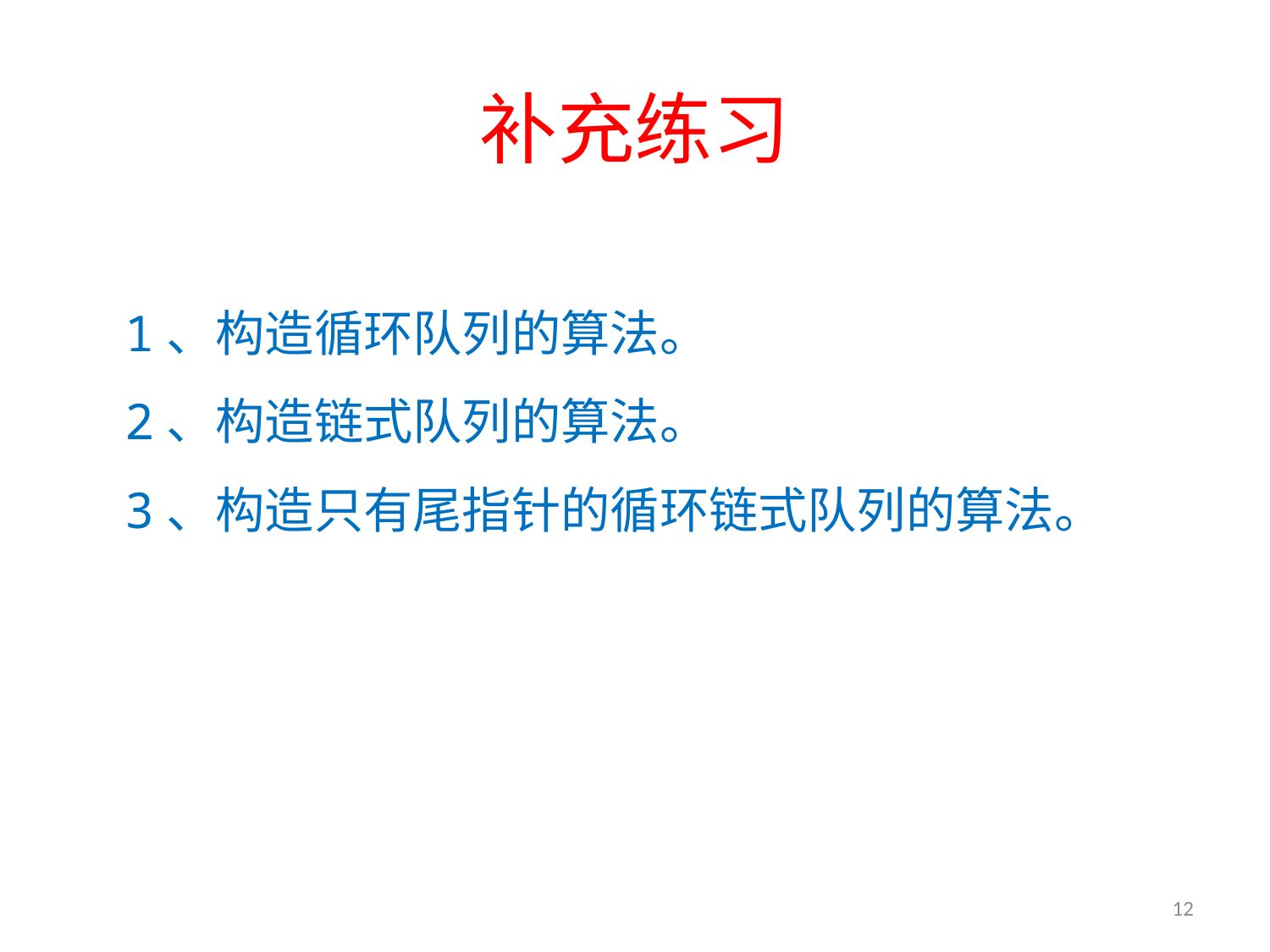

# 补充练习
1、构造循环队列的算法。
2、构造链式队列的算法。
3、构造只有尾指针的循环链式队列的算法。
12